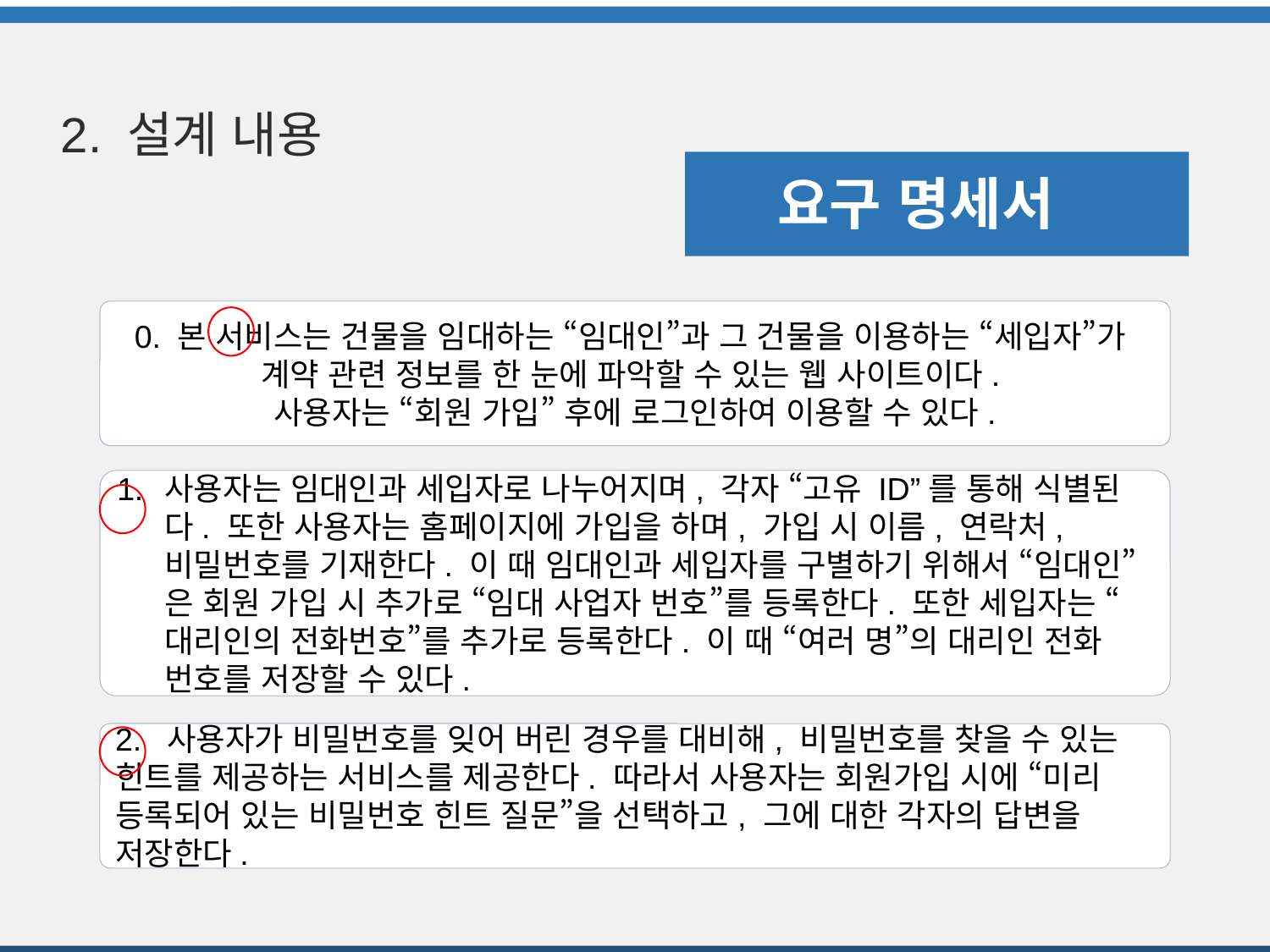

2. 설계 내용

0. 본 서비스는 건물을 임대하는 “임대인”과 그 건물을 이용하는 “세입자”가
계약 관련 정보를 한 눈에 파악할 수 있는 웹 사이트이다.
사용자는 “회원 가입” 후에 로그인하여 이용할 수 있다.

요구 명세서

사용자는 임대인과 세입자로 나누어지며, 각자 “고유 ID”를 통해 식별된다. 또한 사용자는 홈페이지에 가입을 하며, 가입 시 이름, 연락처, 비밀번호를 기재한다. 이 때 임대인과 세입자를 구별하기 위해서 “임대인”은 회원 가입 시 추가로 “임대 사업자 번호”를 등록한다. 또한 세입자는 “대리인의 전화번호”를 추가로 등록한다. 이 때 “여러 명”의 대리인 전화 번호를 저장할 수 있다.

2.  사용자가 비밀번호를 잊어 버린 경우를 대비해, 비밀번호를 찾을 수 있는 힌트를 제공하는 서비스를 제공한다. 따라서 사용자는 회원가입 시에 “미리 등록되어 있는 비밀번호 힌트 질문”을 선택하고, 그에 대한 각자의 답변을 저장한다.